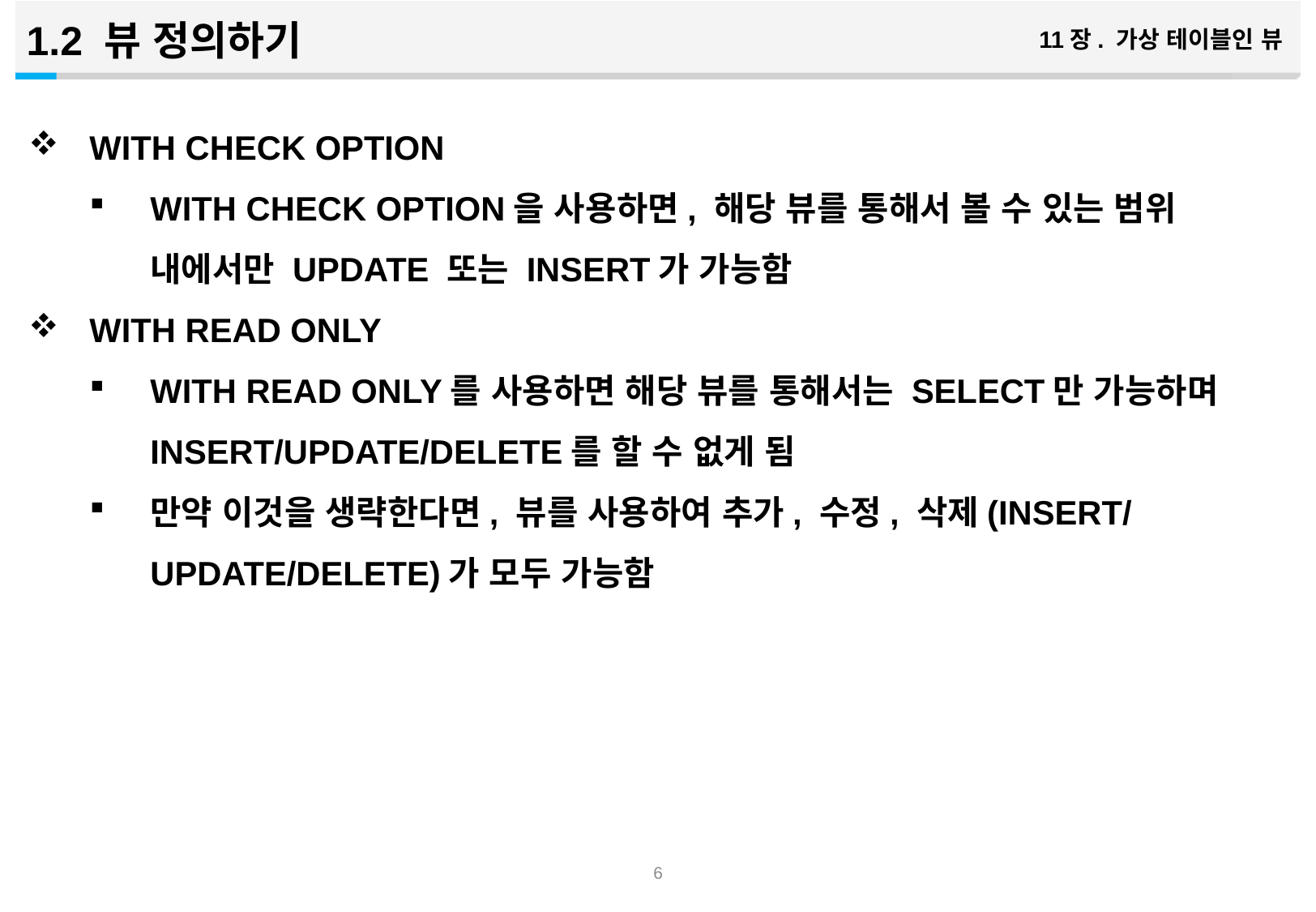

1.2 뷰 정의하기
11장. 가상 테이블인 뷰
WITH CHECK OPTION
WITH CHECK OPTION을 사용하면, 해당 뷰를 통해서 볼 수 있는 범위 내에서만 UPDATE 또는 INSERT가 가능함
WITH READ ONLY
WITH READ ONLY를 사용하면 해당 뷰를 통해서는 SELECT만 가능하며 INSERT/UPDATE/DELETE를 할 수 없게 됨
만약 이것을 생략한다면, 뷰를 사용하여 추가, 수정, 삭제(INSERT/UPDATE/DELETE)가 모두 가능함
6